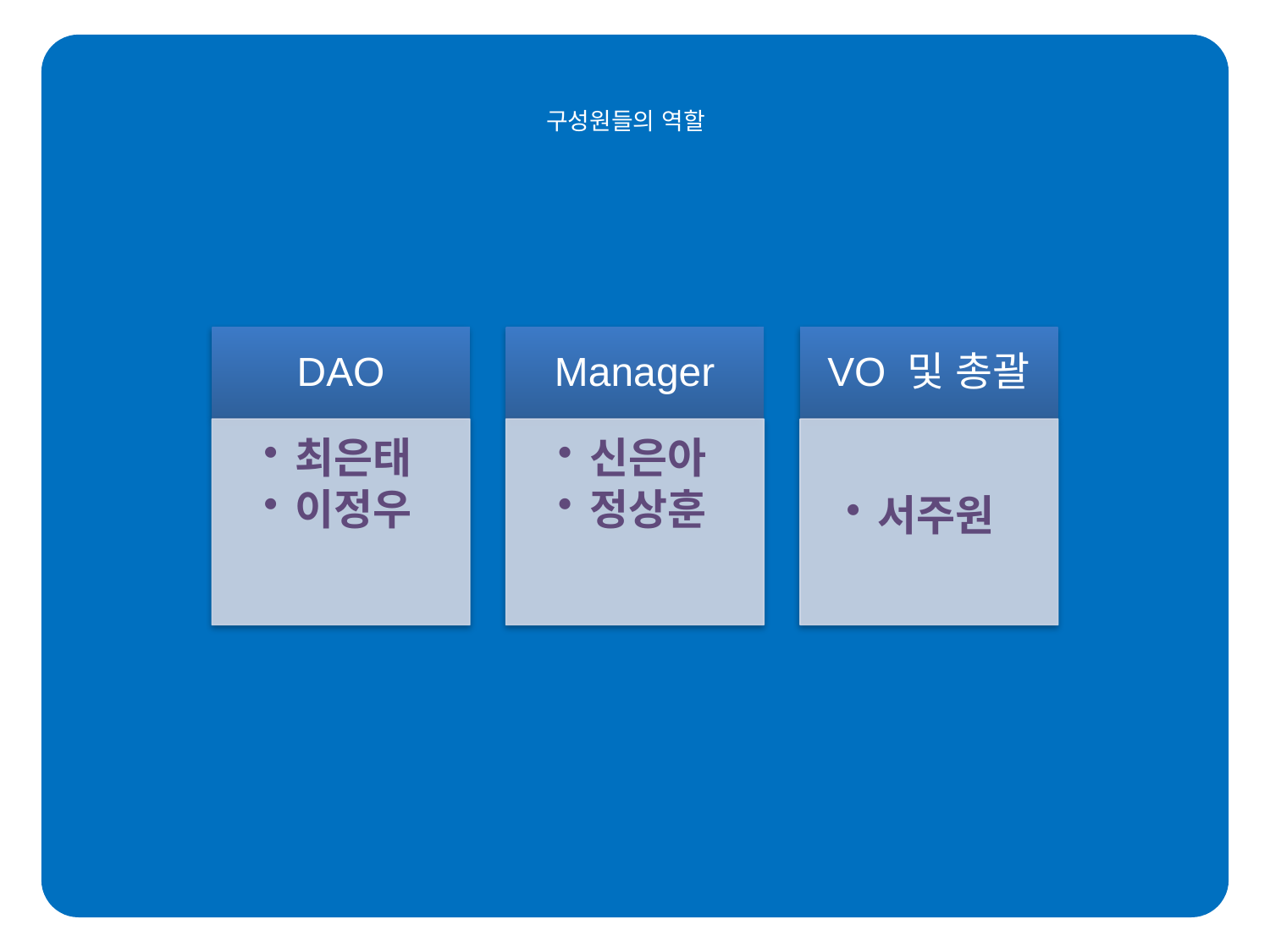

# 구성원들의 역할
DAO
최은태
이정우
Manager
신은아
정상훈
VO 및 총괄
서주원